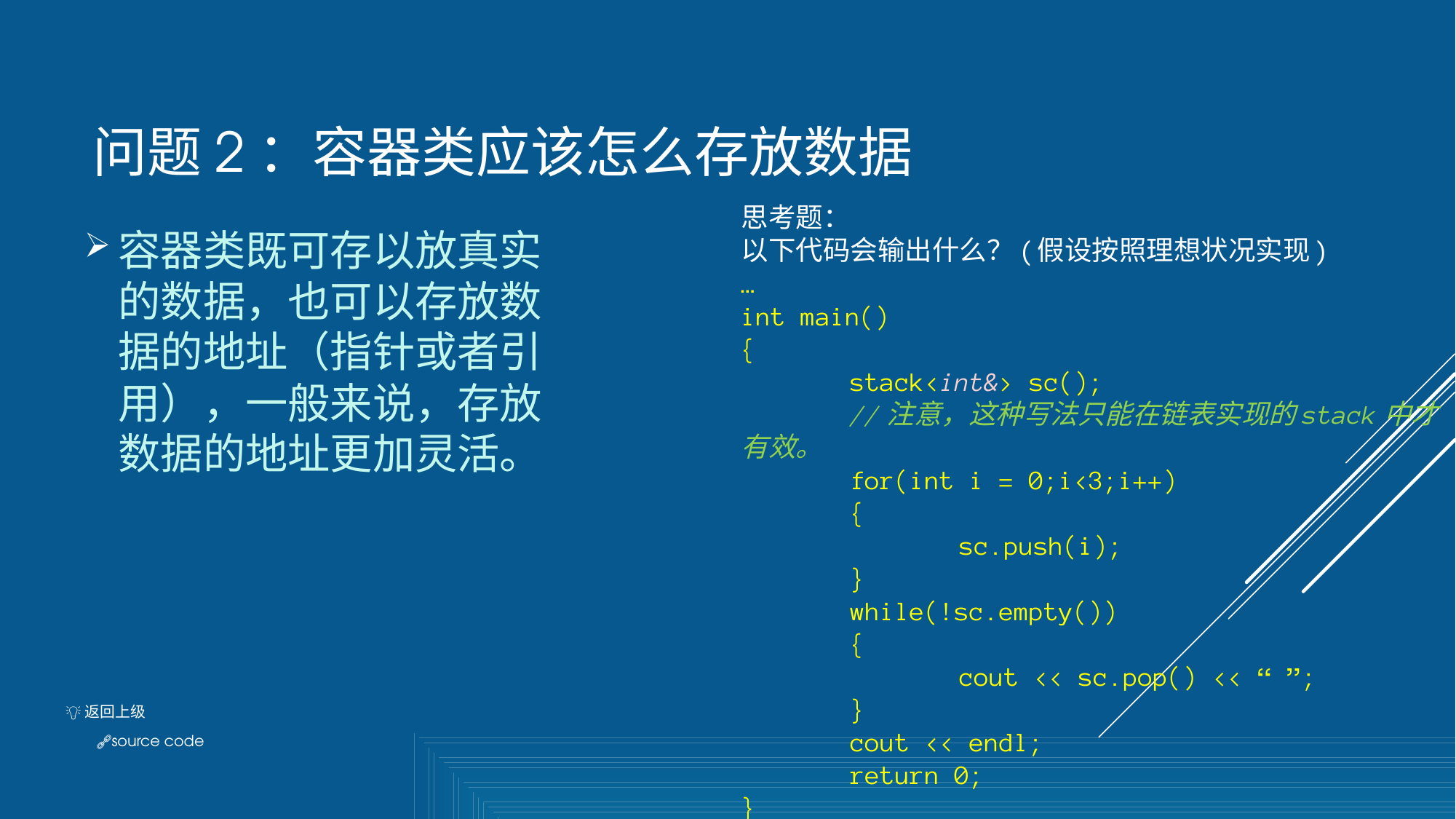

# 问题2：容器类应该怎么存放数据
容器类既可存以放真实的数据，也可以存放数据的地址（指针或者引用），一般来说，存放数据的地址更加灵活。
思考题：
以下代码会输出什么？(假设按照理想状况实现)
…
int main()
{
	stack<int&> sc();
	//注意，这种写法只能在链表实现的stack中才有效。
	for(int i = 0;i<3;i++)
	{
		sc.push(i);
	}
	while(!sc.empty())
	{
		cout << sc.pop() << “ ”;
	}
	cout << endl;
	return 0;
}

💡返回上级
🔗source code